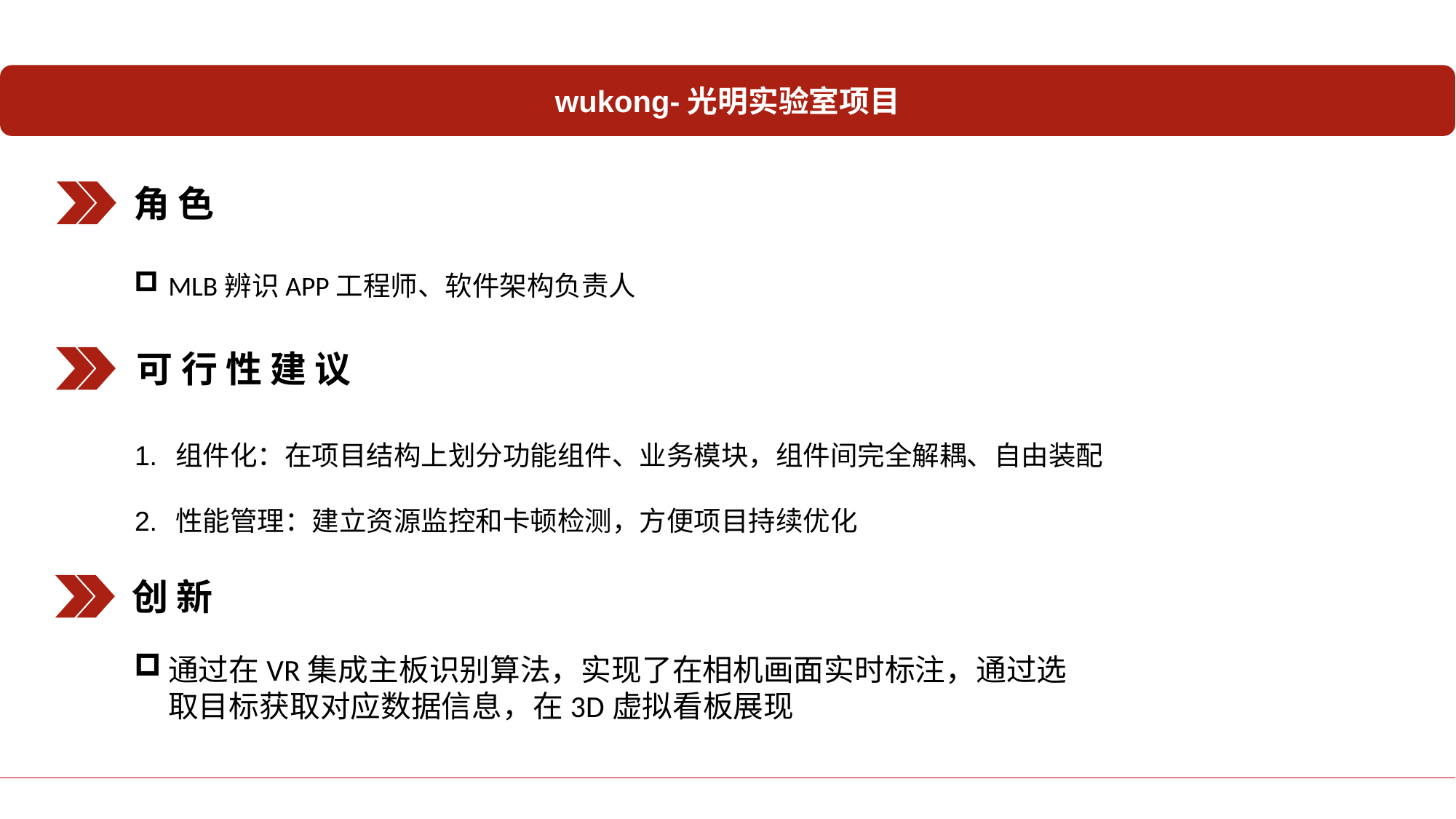

wukong-光明实验室项目
 角 色

MLB辨识APP工程师、软件架构负责人
 可 行 性 建 议

组件化：在项目结构上划分功能组件、业务模块，组件间完全解耦、自由装配
性能管理：建立资源监控和卡顿检测，方便项目持续优化
 创 新

通过在VR集成主板识别算法，实现了在相机画面实时标注，通过选取目标获取对应数据信息，在3D虚拟看板展现